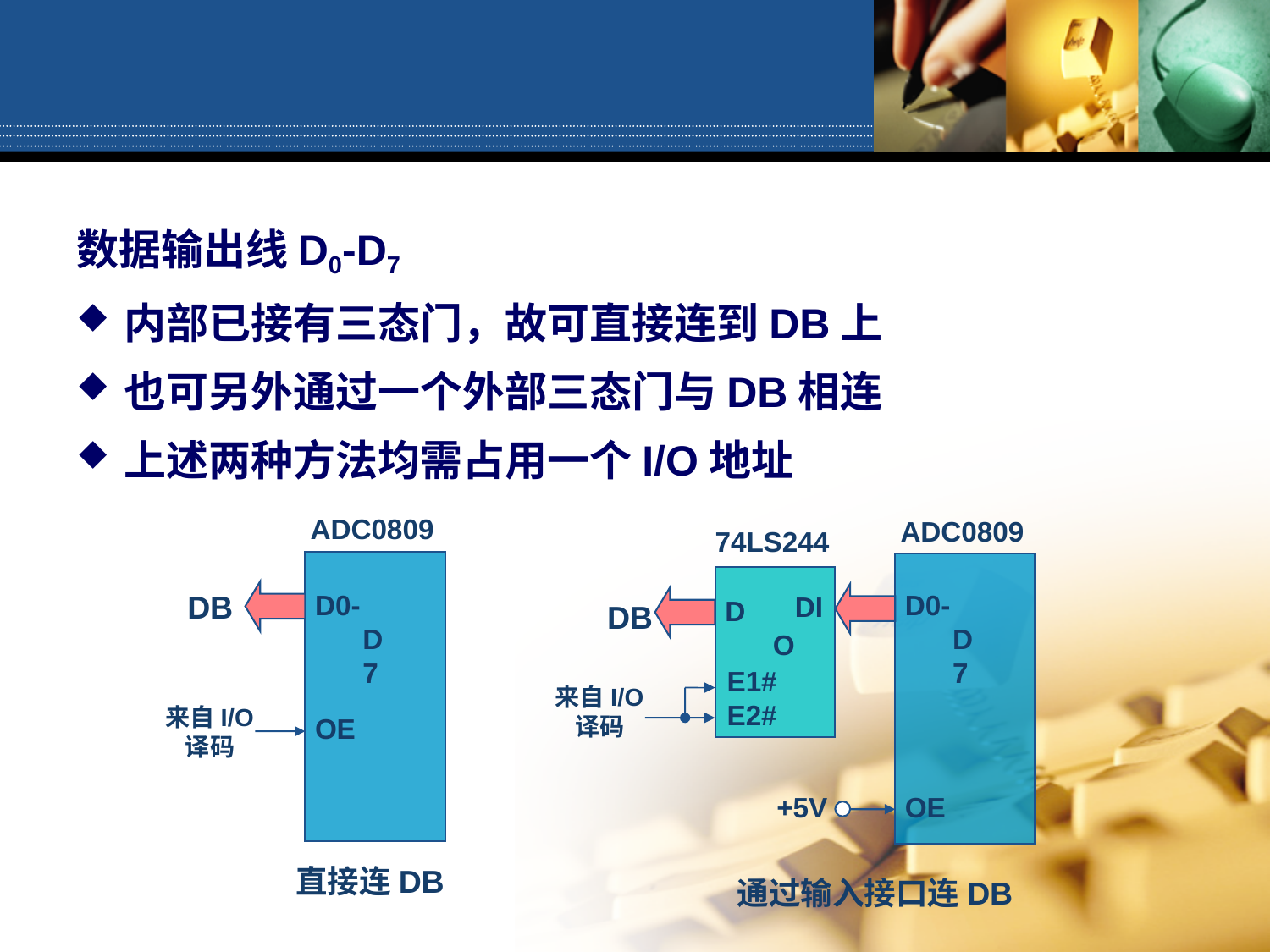

数据输出线D0-D7
内部已接有三态门，故可直接连到DB上
也可另外通过一个外部三态门与DB相连
上述两种方法均需占用一个I/O地址

ADC0809
ADC0809
74LS244

DB
D0-D7

D0-D7
DI
DO
DB
E1#
E2#
来自I/O译码

来自I/O译码
OE

+5V
OE

直接连DB
通过输入接口连DB